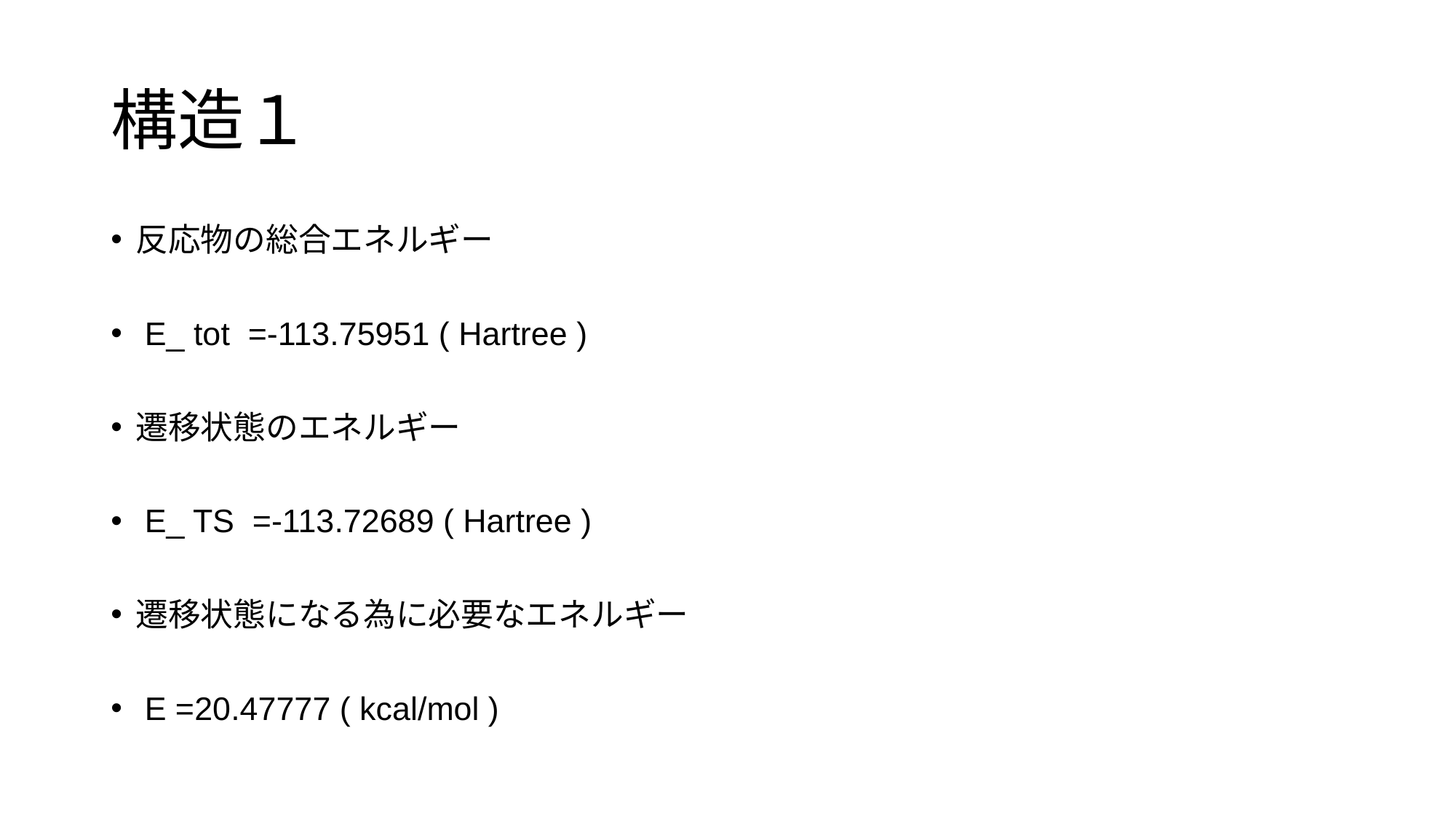

# 構造１
反応物の総合エネルギー

 E_ tot  =-113.75951 ( Hartree )

遷移状態のエネルギー

 E_ TS  =-113.72689 ( Hartree )

遷移状態になる為に必要なエネルギー

 E =20.47777 ( kcal/mol )